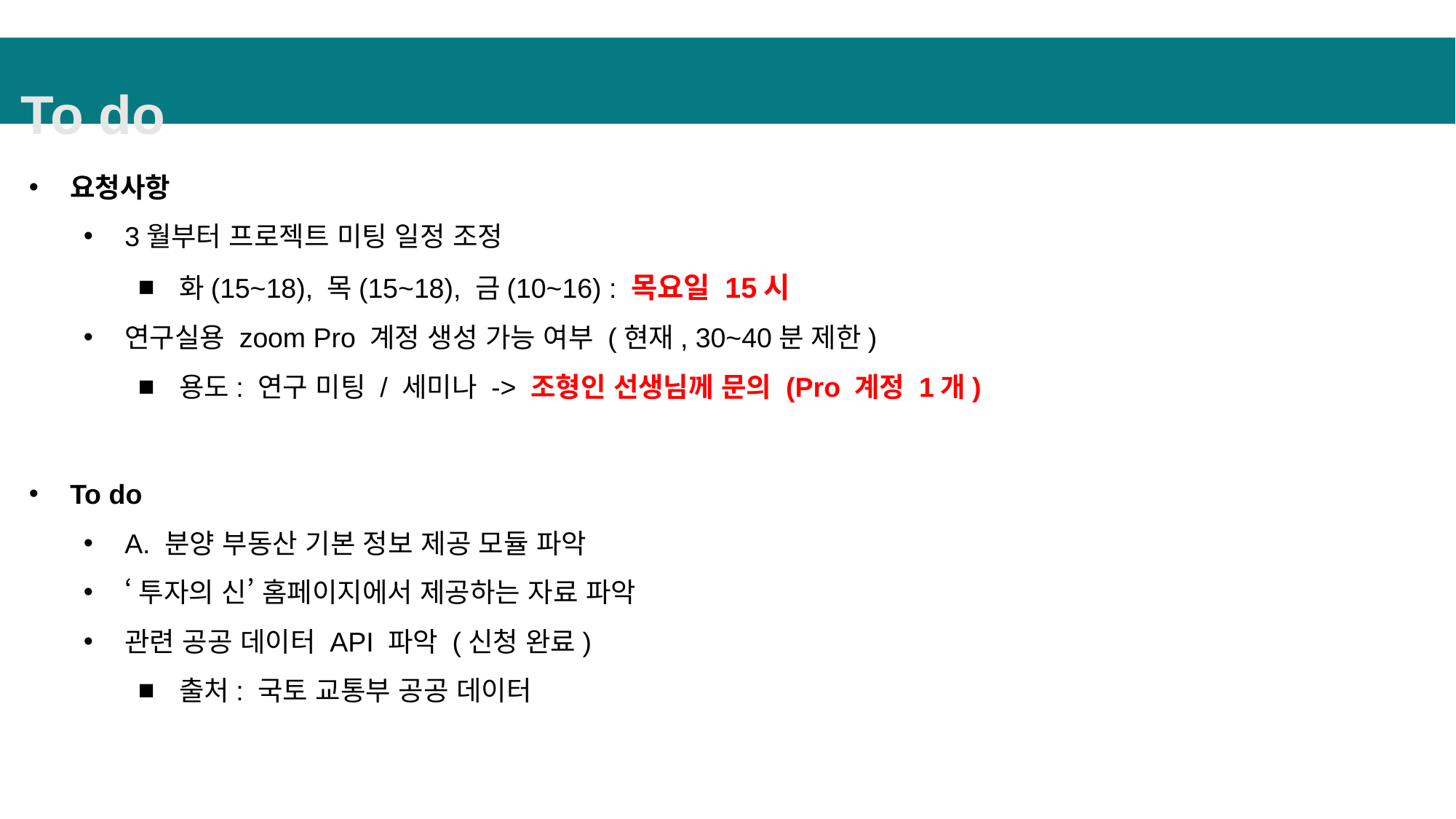

To do
요청사항
3월부터 프로젝트 미팅 일정 조정
화(15~18), 목(15~18), 금(10~16) : 목요일 15시
연구실용 zoom Pro 계정 생성 가능 여부 (현재, 30~40분 제한)
용도: 연구 미팅 / 세미나 -> 조형인 선생님께 문의 (Pro 계정 1개)

To do
A. 분양 부동산 기본 정보 제공 모듈 파악
‘투자의 신’ 홈페이지에서 제공하는 자료 파악
관련 공공 데이터 API 파악 (신청 완료)
출처: 국토 교통부 공공 데이터